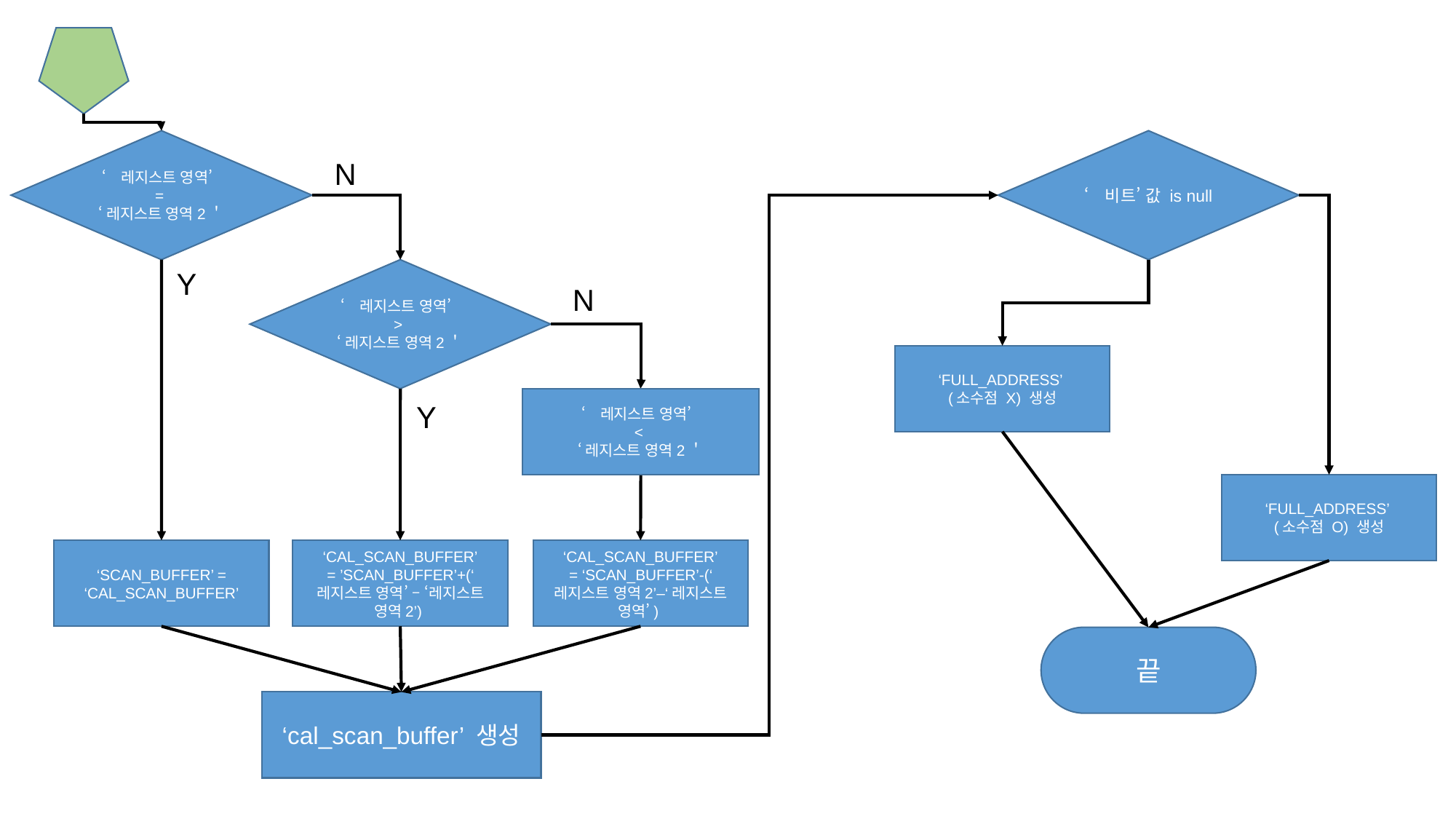

‘레지스트 영역’
=
‘레지스트 영역2＇
‘비트’ 값 is null
N
Y
‘레지스트 영역’
>
‘레지스트 영역2＇
N
‘FULL_ADDRESS’
(소수점 X) 생성
‘레지스트 영역’
<
‘레지스트 영역2＇
Y
‘FULL_ADDRESS’
(소수점 O) 생성
‘SCAN_BUFFER’ = ‘CAL_SCAN_BUFFER’
‘CAL_SCAN_BUFFER’
 = ’SCAN_BUFFER’+(‘레지스트 영역’ – ‘레지스트 영역2’)
‘CAL_SCAN_BUFFER’
 = ‘SCAN_BUFFER’-(‘레지스트 영역2’–‘레지스트 영역’)
끝
‘cal_scan_buffer’ 생성